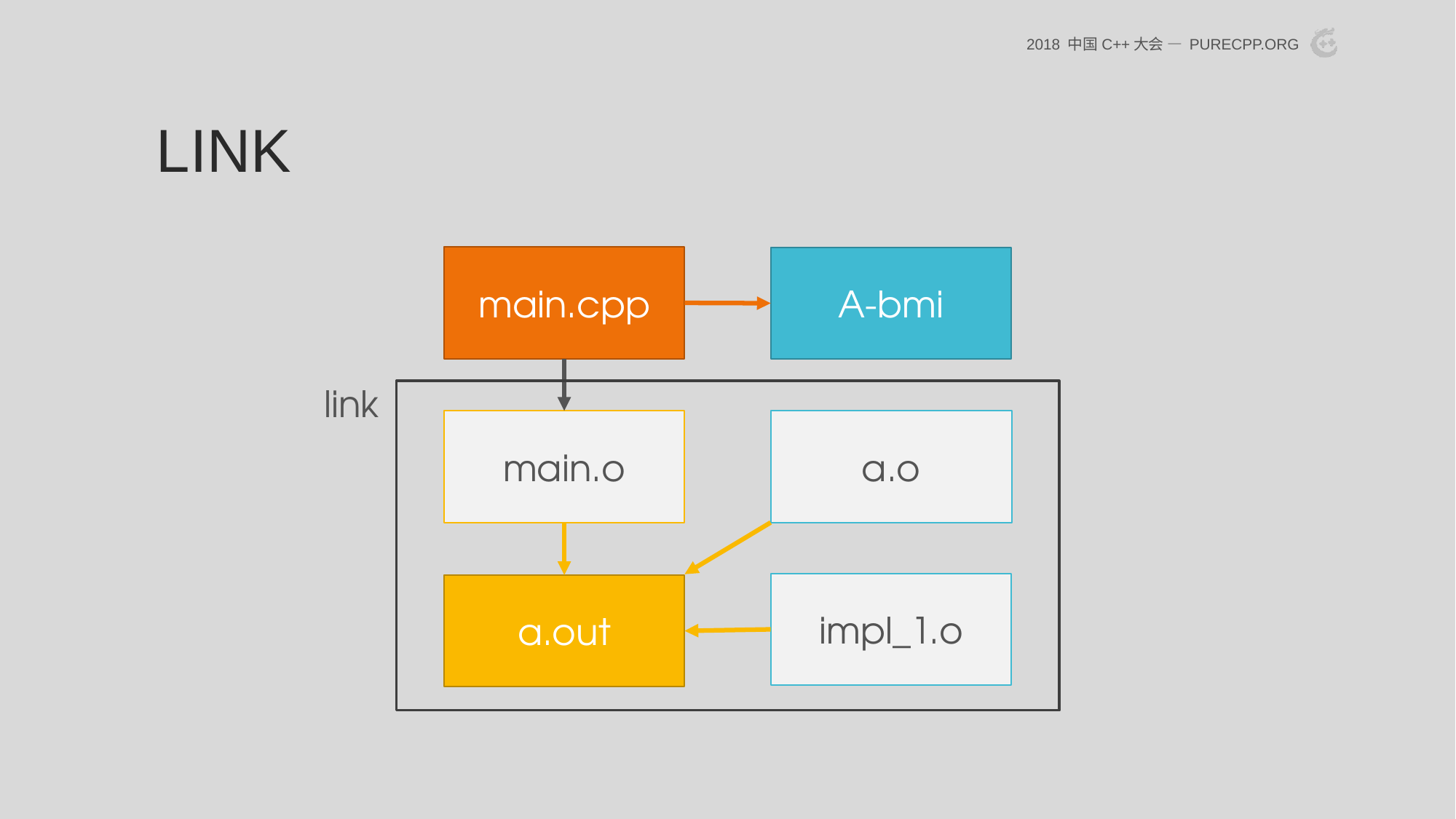

# link
2018 中国C++大会 — purecpp.org
main.cpp
A-bmi
link

main.o
a.o
impl_1.o
a.out